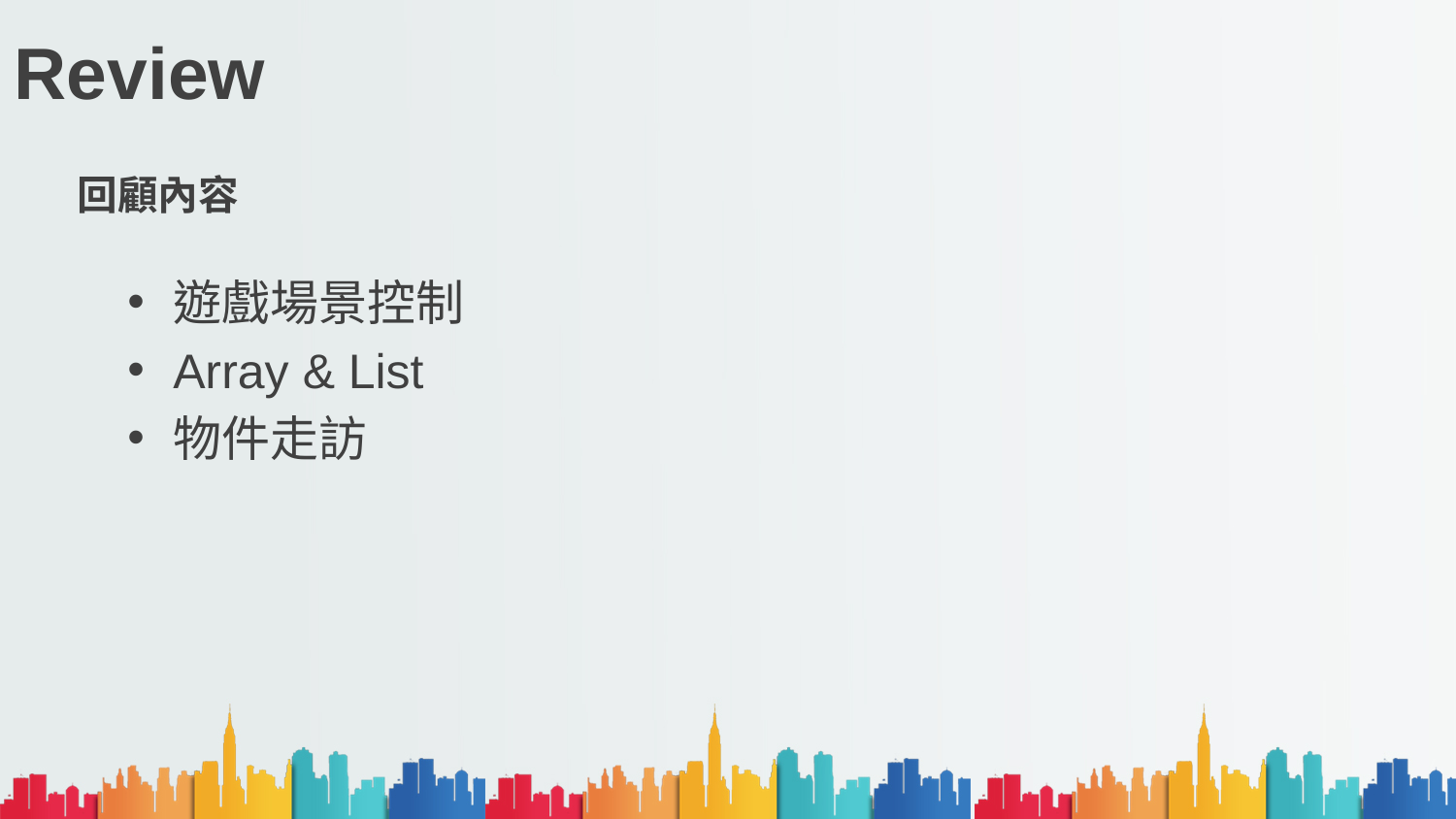

# Review
回顧內容
遊戲場景控制
Array & List
物件走訪